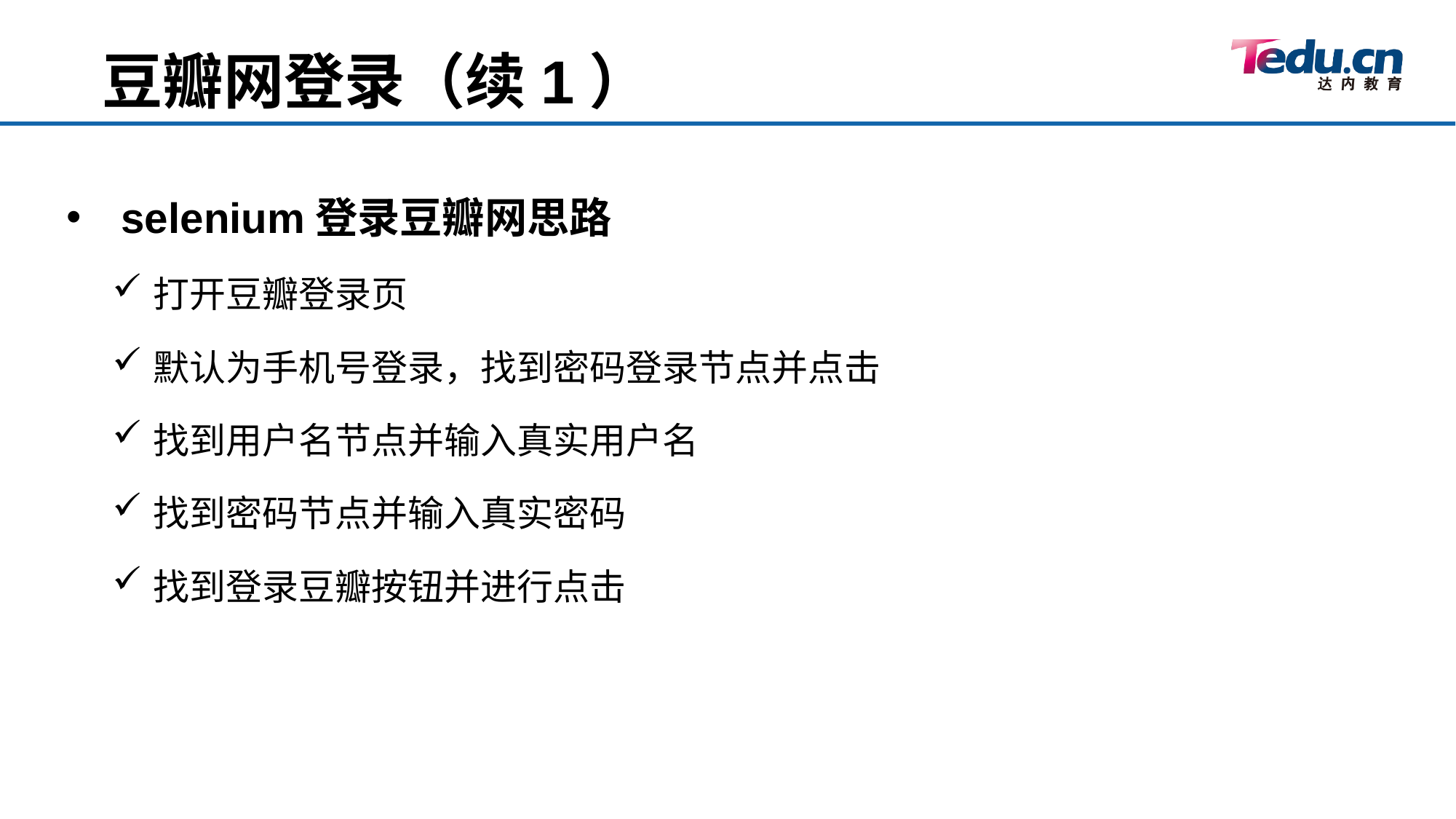

豆瓣网登录（续1）
selenium登录豆瓣网思路
打开豆瓣登录页
默认为手机号登录，找到密码登录节点并点击
找到用户名节点并输入真实用户名
找到密码节点并输入真实密码
找到登录豆瓣按钮并进行点击